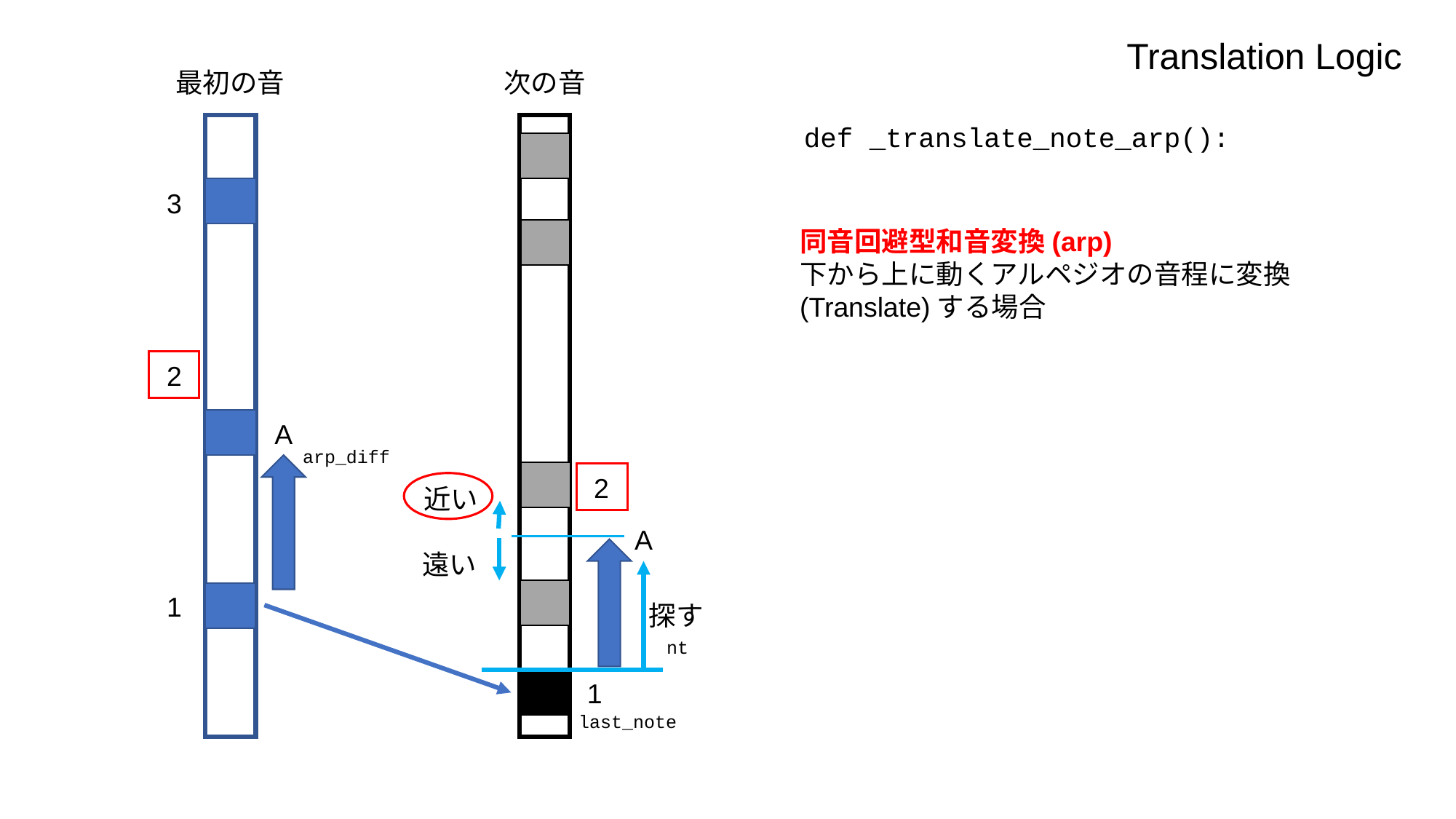

Translation Logic
最初の音
次の音

def _translate_note_arp():

3
同音回避型和音変換(arp)
下から上に動くアルペジオの音程に変換(Translate)する場合

2

A
arp_diff

2

近い
A

遠い

1
探す
nt

1
last_note